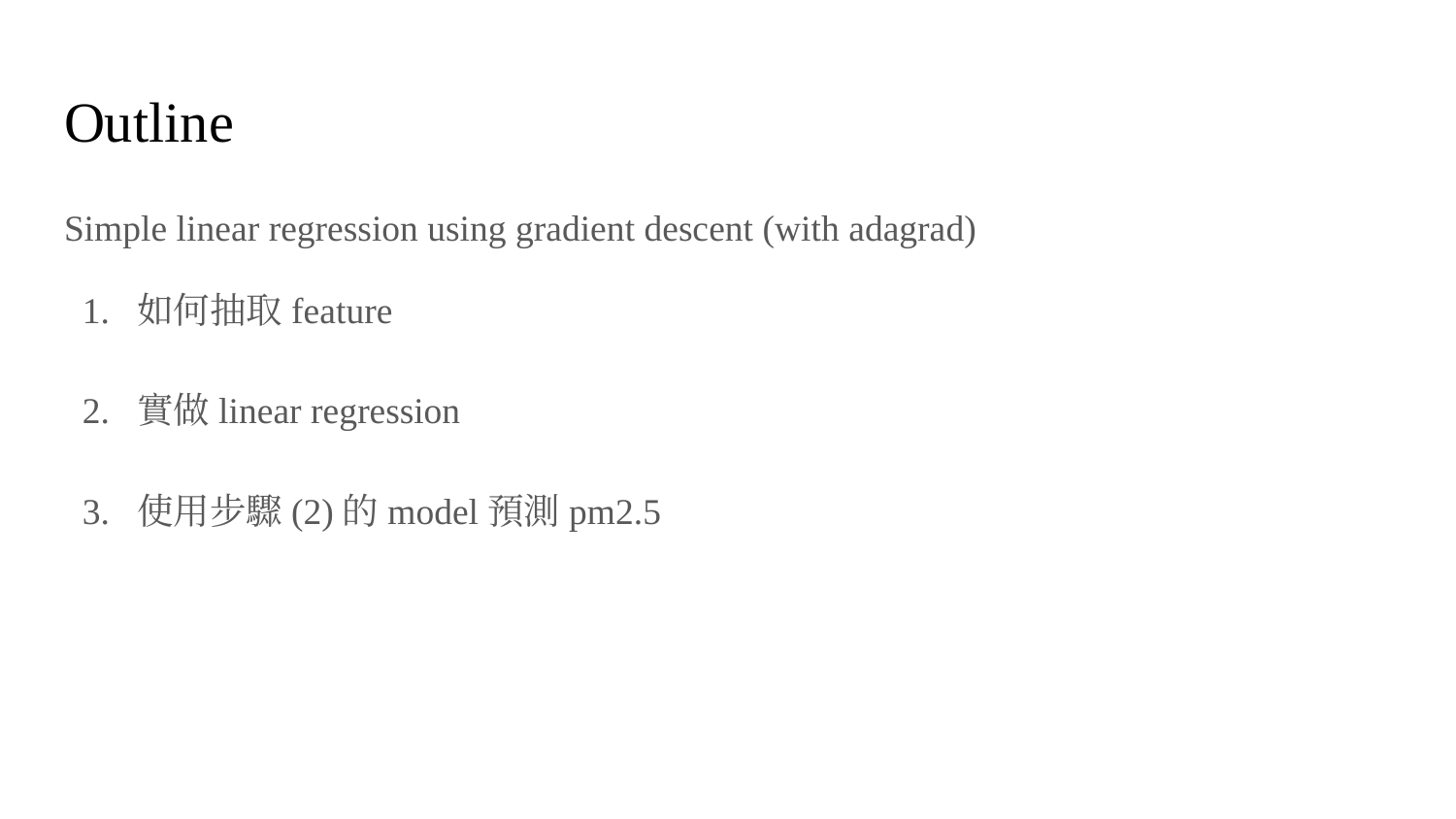

# Outline
Simple linear regression using gradient descent (with adagrad)
如何抽取feature
實做linear regression
使用步驟(2)的model預測pm2.5